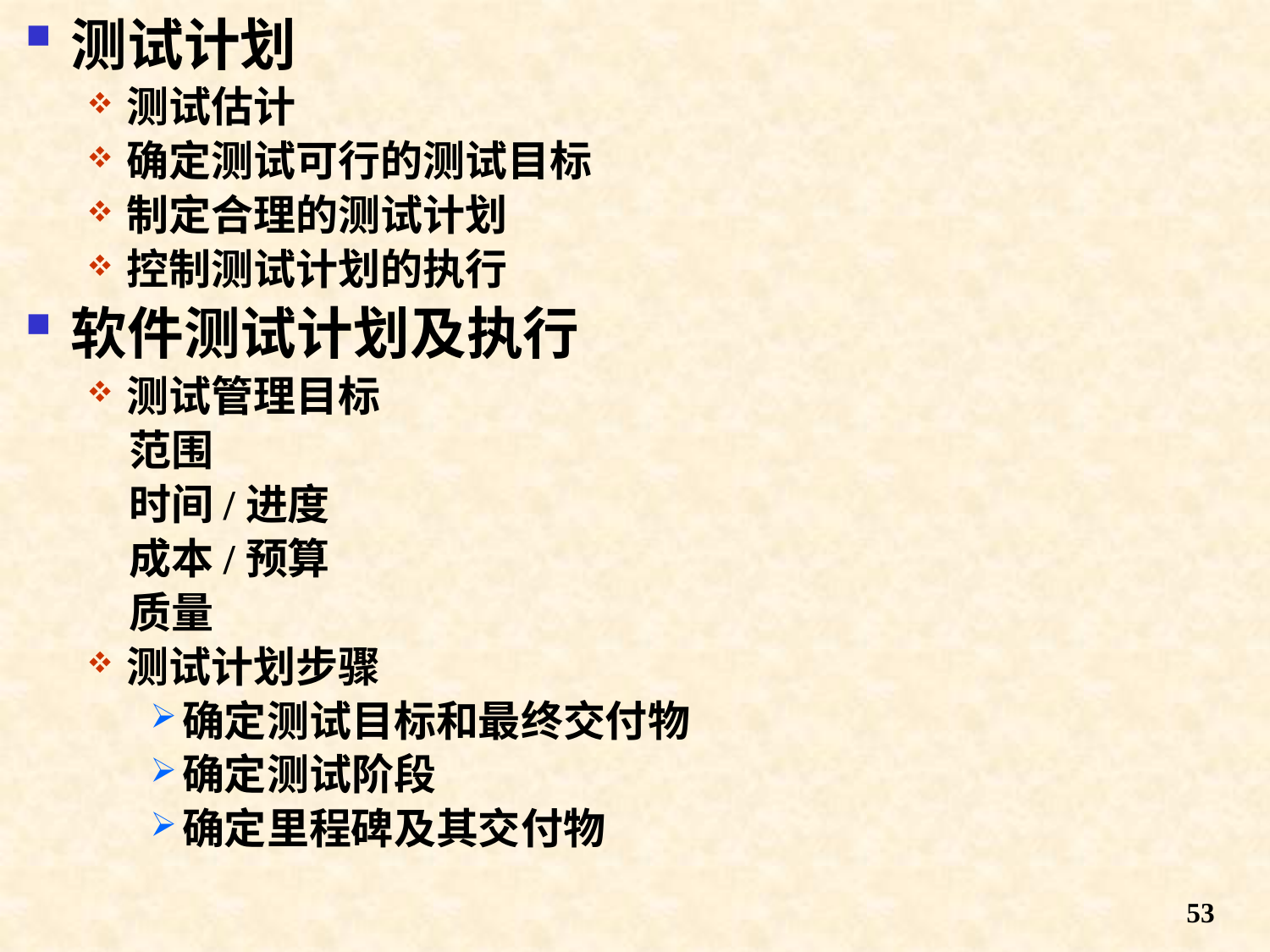

测试计划
测试估计
确定测试可行的测试目标
制定合理的测试计划
控制测试计划的执行
软件测试计划及执行
测试管理目标
          范围
          时间/进度
          成本/预算
          质量
测试计划步骤
确定测试目标和最终交付物
确定测试阶段
确定里程碑及其交付物
53